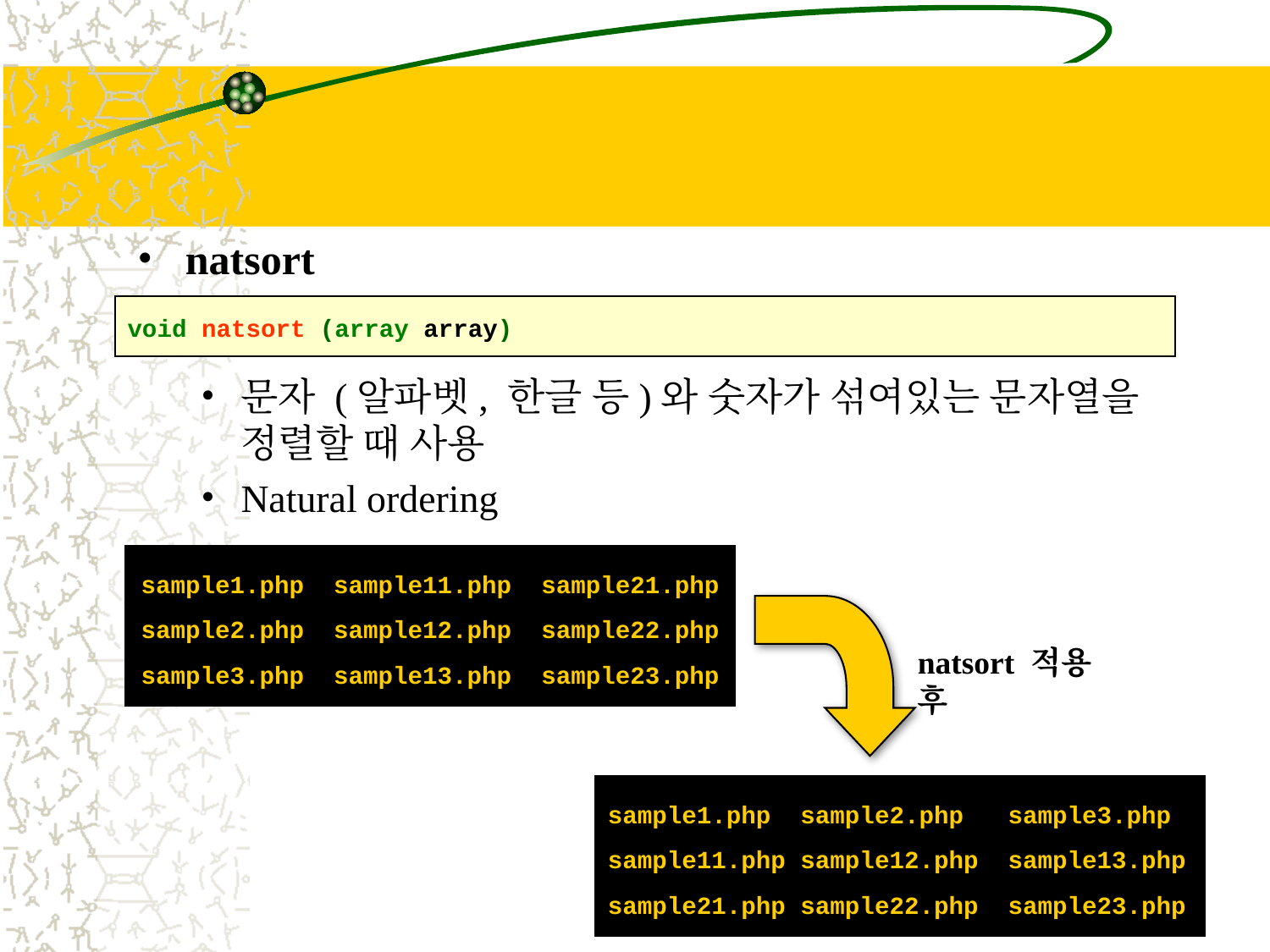

#
natsort

문자 (알파벳, 한글 등)와 숫자가 섞여있는 문자열을 정렬할 때 사용
Natural ordering
void natsort (array array)
sample1.php  sample11.php  sample21.php
sample2.php  sample12.php  sample22.php
sample3.php  sample13.php  sample23.php

natsort 적용 후
sample1.php  sample2.php   sample3.php
sample11.php sample12.php  sample13.php
sample21.php sample22.php  sample23.php